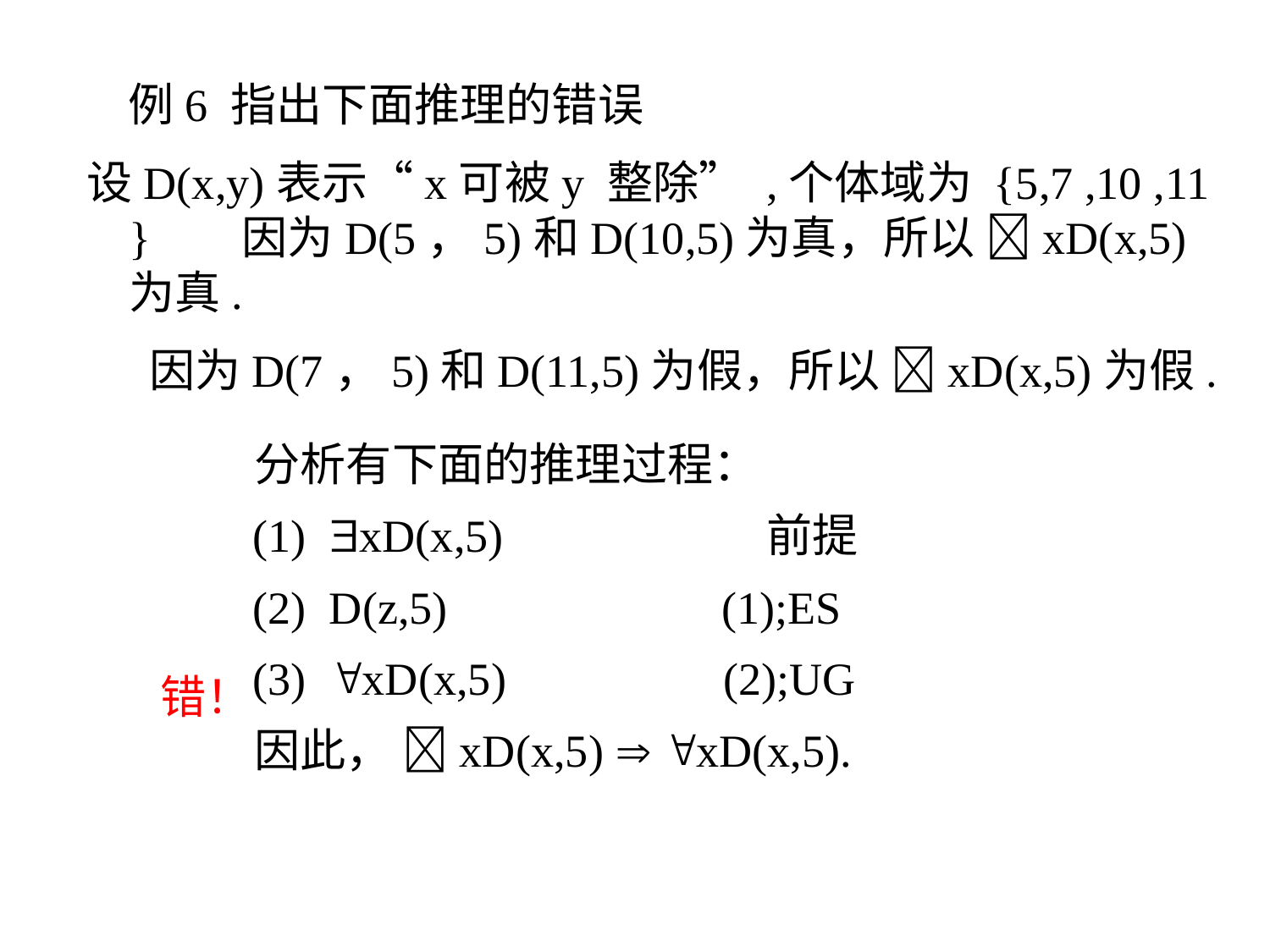

例6 指出下面推理的错误
 设D(x,y)表示“x可被y 整除” ,个体域为 {5,7 ,10 ,11 }       因为D(5，5)和D(10,5)为真，所以 ∃xD(x,5)为真.
       因为D(7，5)和D(11,5)为假，所以 ∀xD(x,5)为假.
         分析有下面的推理过程：
         (1)  ∃xD(x,5)                      前提
         (2)  D(z,5)                        (1);ES
         (3)  ∀xD(x,5)                   (2);UG
         因此， ∃xD(x,5) ⇒ ∀xD(x,5).
错！